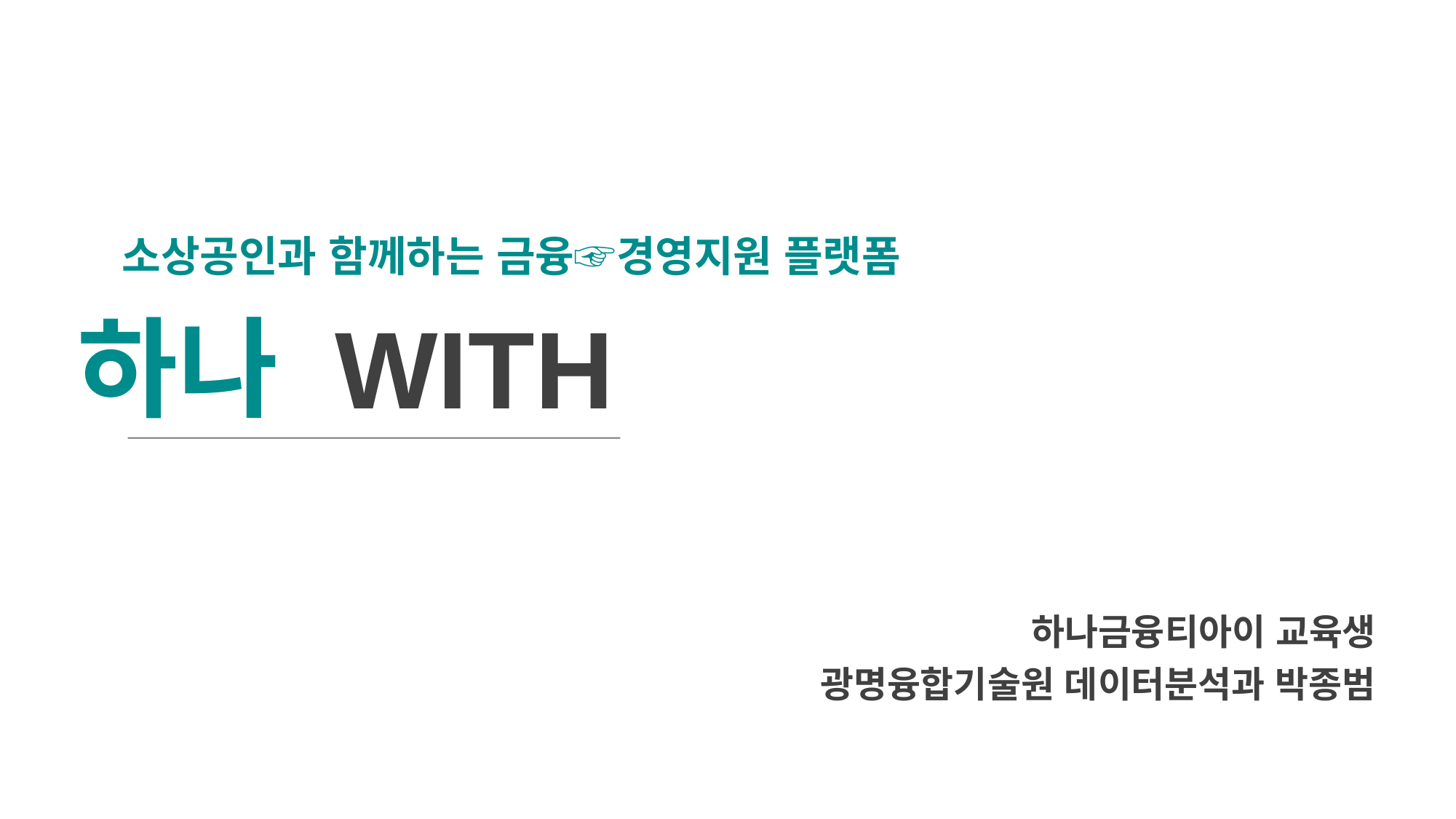

소상공인과 함께하는 금융☞경영지원 플랫폼
하나 WITH

하나금융티아이 교육생
광명융합기술원 데이터분석과 박종범